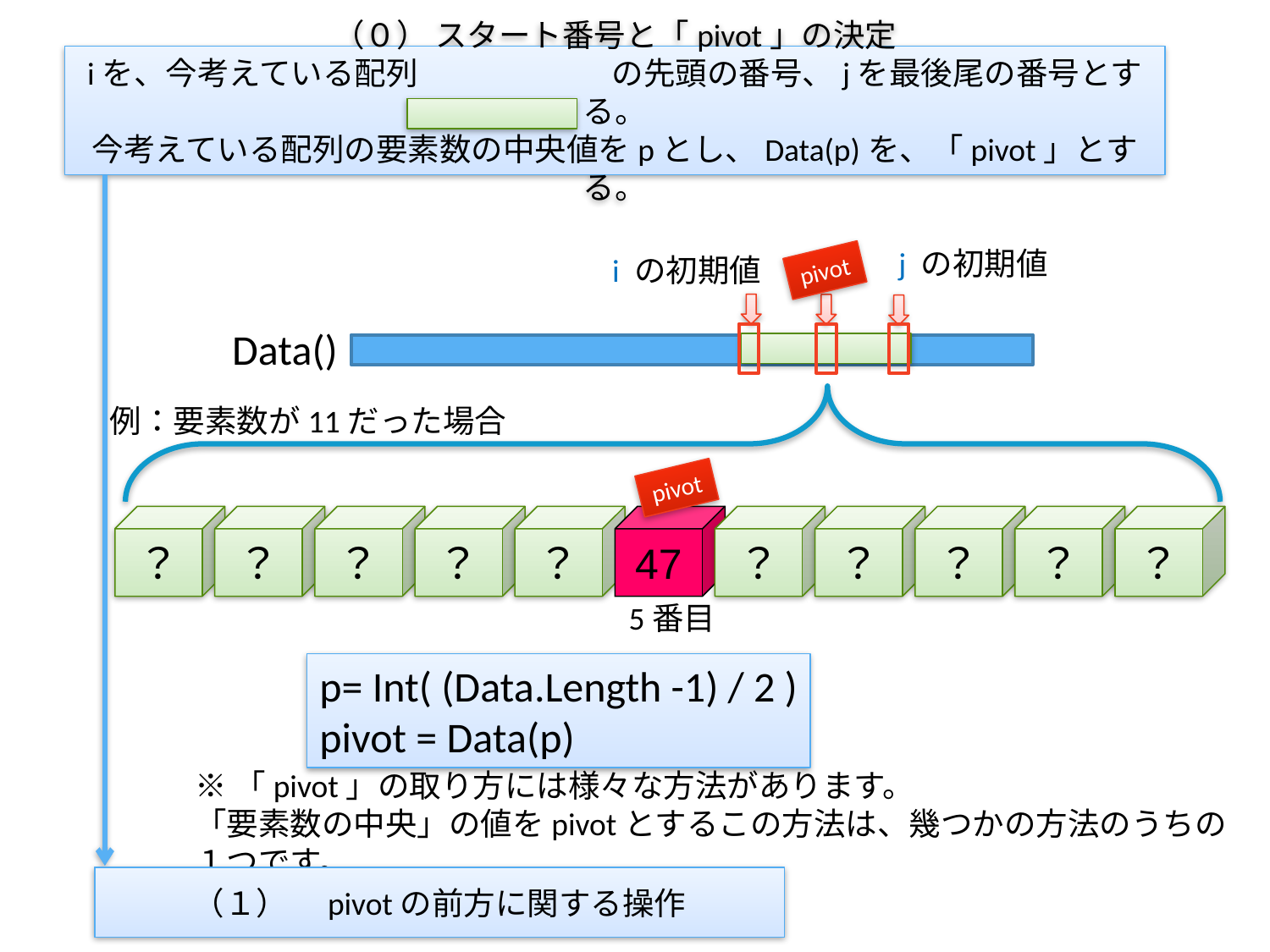

（０） スタート番号と「pivot」の決定
iを、今考えている配列                           の先頭の番号、jを最後尾の番号とする。
今考えている配列の要素数の中央値をpとし、Data(p)を、「pivot」とする。

j の初期値
 i の初期値
pivot

Data()

例：要素数が11だった場合
pivot
？
？
？
？
？
47
？
？
？
？
？
5番目
p= Int( (Data.Length -1) / 2 )
pivot = Data(p)
※「pivot」の取り方には様々な方法があります。
「要素数の中央」の値をpivotとするこの方法は、幾つかの方法のうちの１つです。
（１）　pivotの前方に関する操作